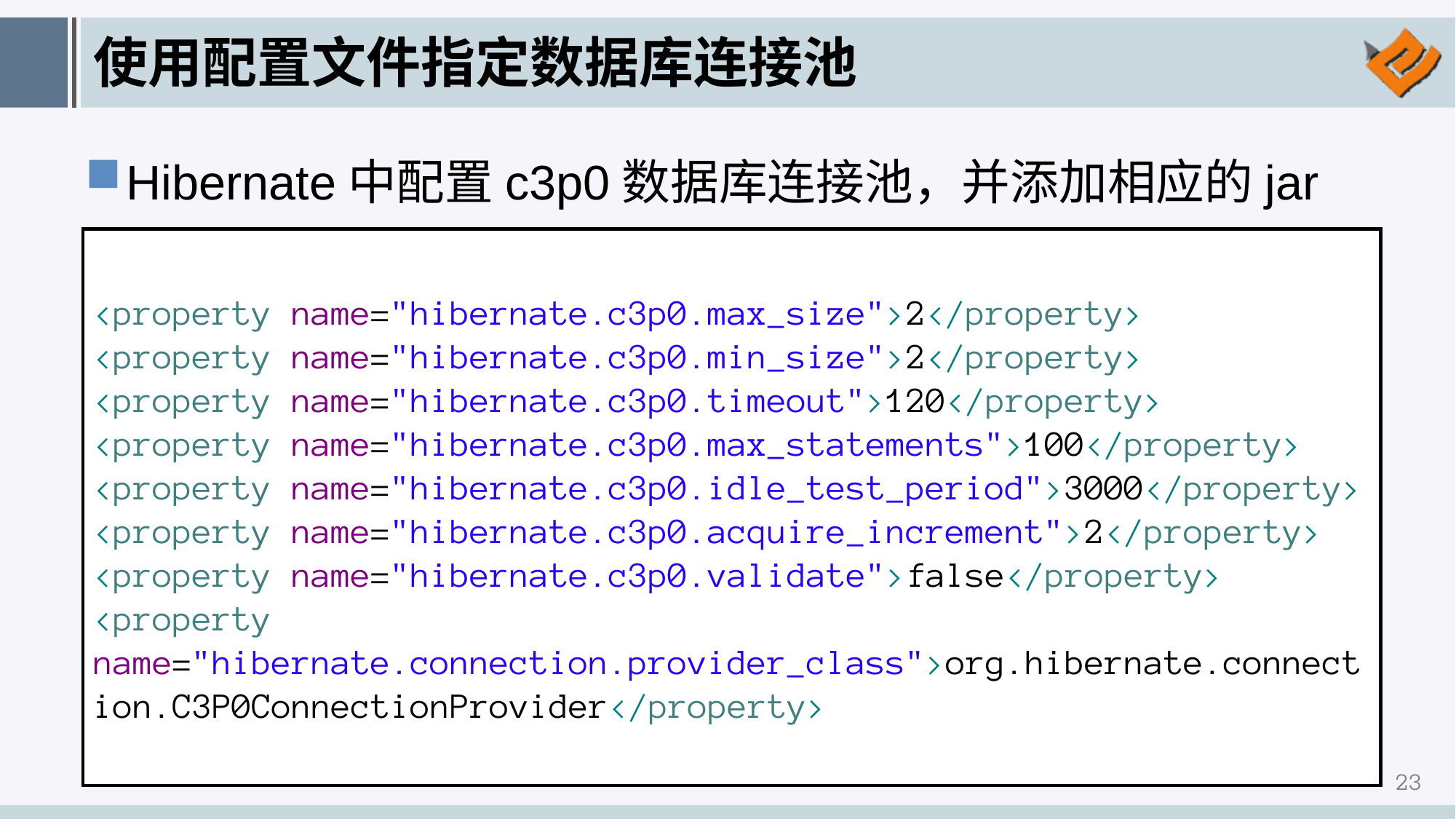

# 使用配置文件指定数据库连接池
Hibernate中配置c3p0数据库连接池，并添加相应的jar包
<property name="hibernate.c3p0.max_size">2</property>
<property name="hibernate.c3p0.min_size">2</property>
<property name="hibernate.c3p0.timeout">120</property>
<property name="hibernate.c3p0.max_statements">100</property>
<property name="hibernate.c3p0.idle_test_period">3000</property>
<property name="hibernate.c3p0.acquire_increment">2</property>
<property name="hibernate.c3p0.validate">false</property>
<property name="hibernate.connection.provider_class">org.hibernate.connection.C3P0ConnectionProvider</property>